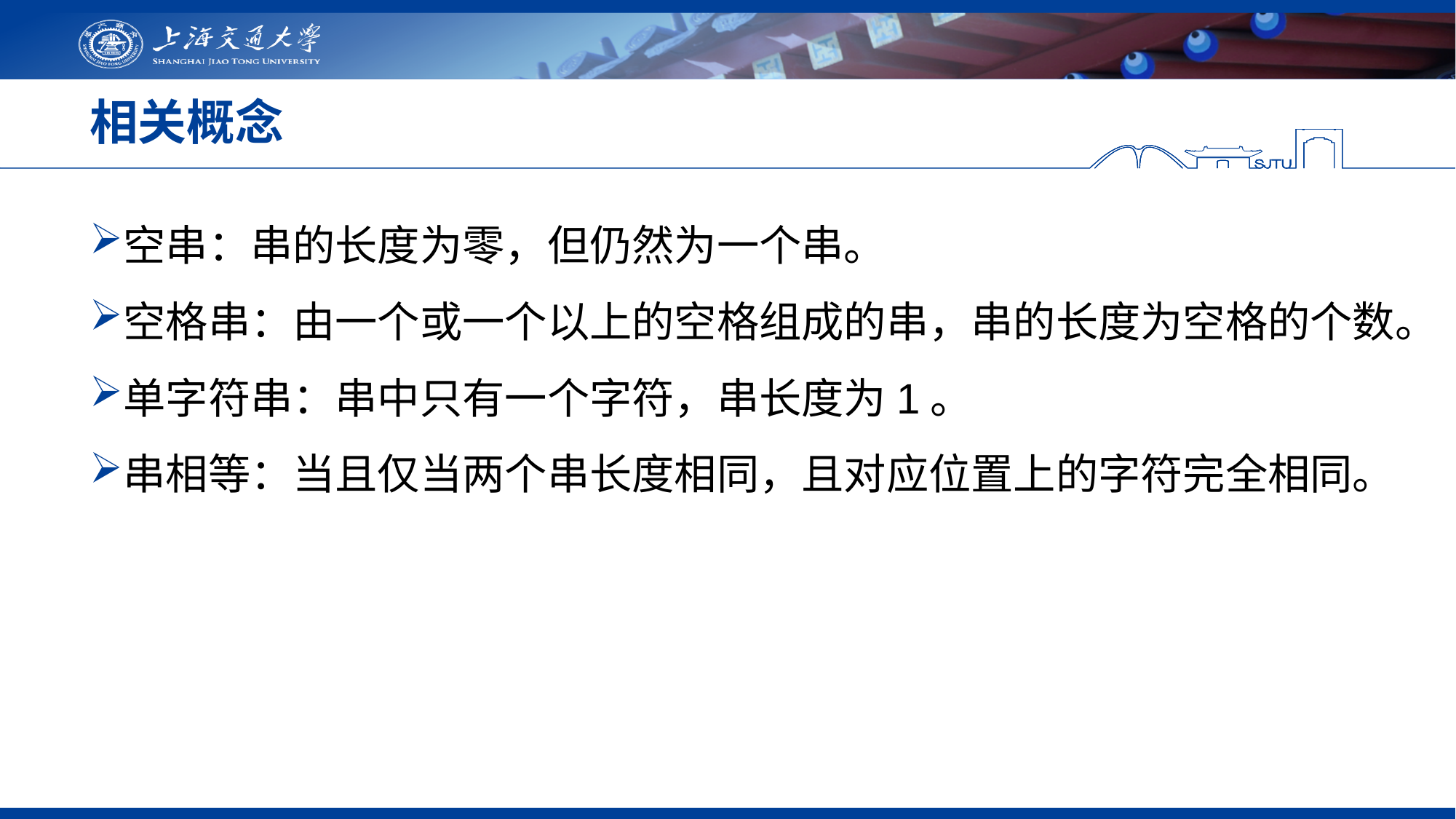

# 相关概念
空串：串的长度为零，但仍然为一个串。
空格串：由一个或一个以上的空格组成的串，串的长度为空格的个数。
单字符串：串中只有一个字符，串长度为1。
串相等：当且仅当两个串长度相同，且对应位置上的字符完全相同。